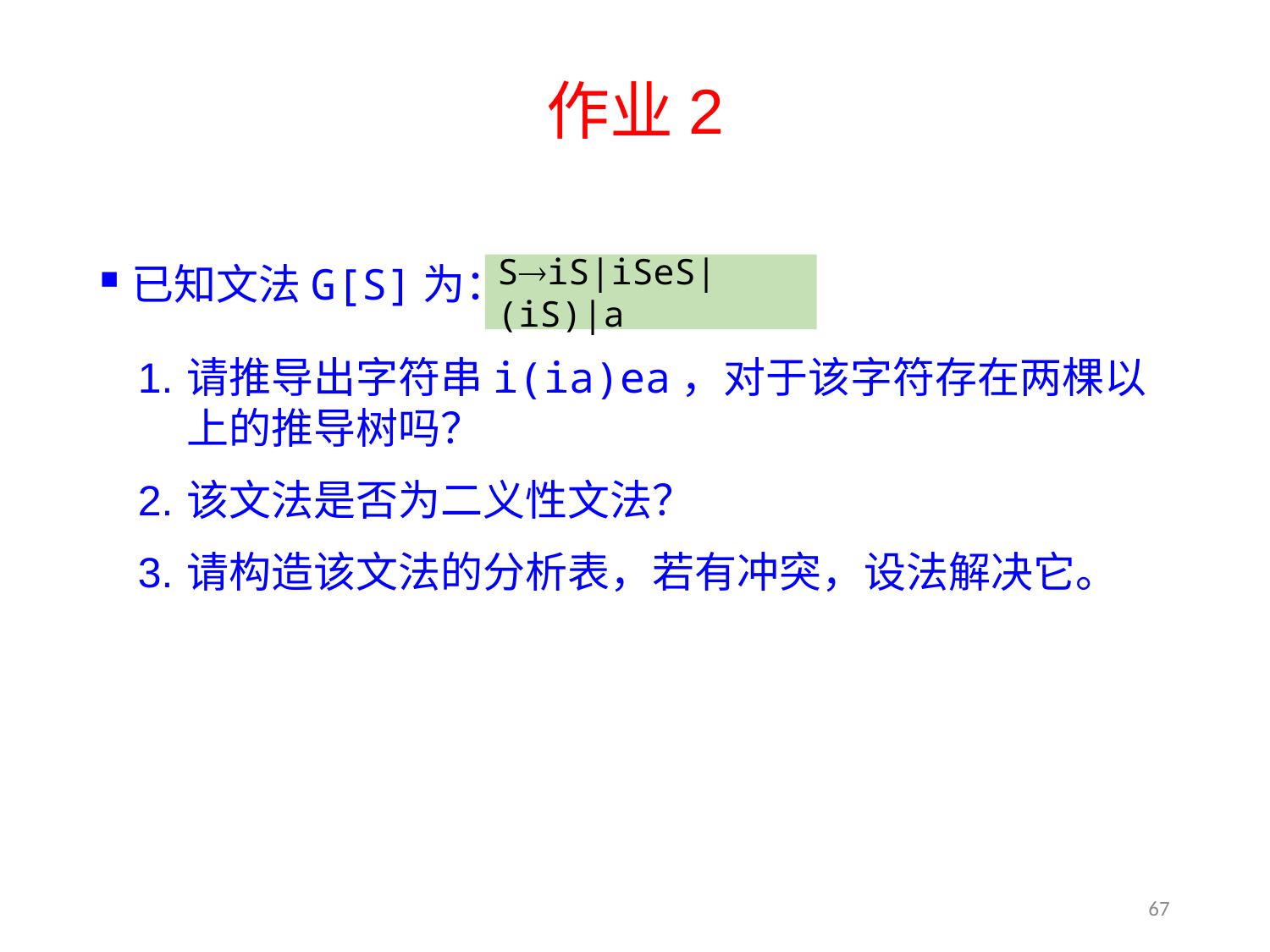

# 作业2
已知文法G[S]为：
请推导出字符串i(ia)ea，对于该字符存在两棵以上的推导树吗？
该文法是否为二义性文法？
请构造该文法的分析表，若有冲突，设法解决它。
S→iS|iSeS|(iS)|a
67